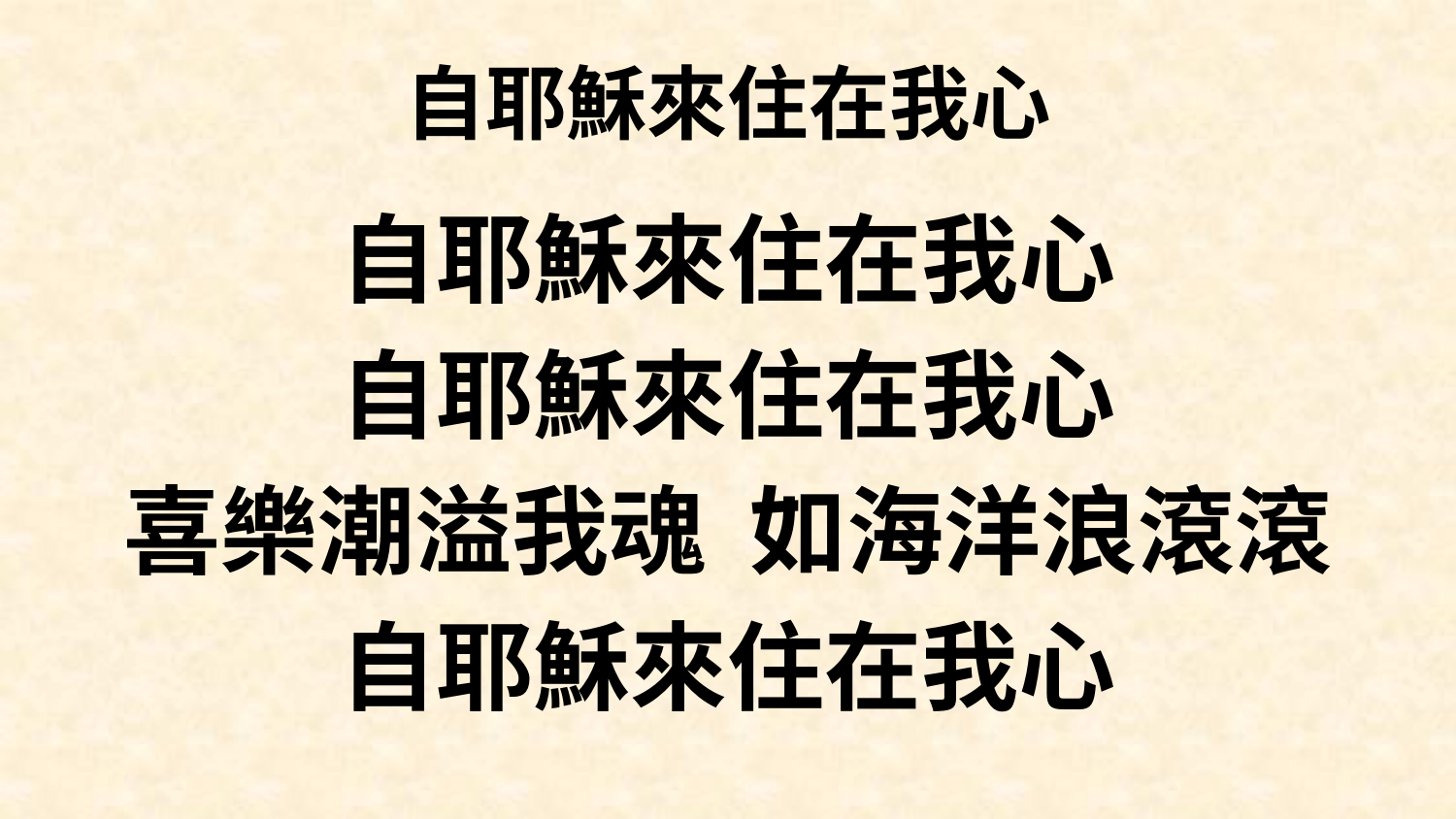

# 自耶穌來住在我心
自耶穌來住在我心
自耶穌來住在我心
喜樂潮溢我魂  如海洋浪滾滾
自耶穌來住在我心